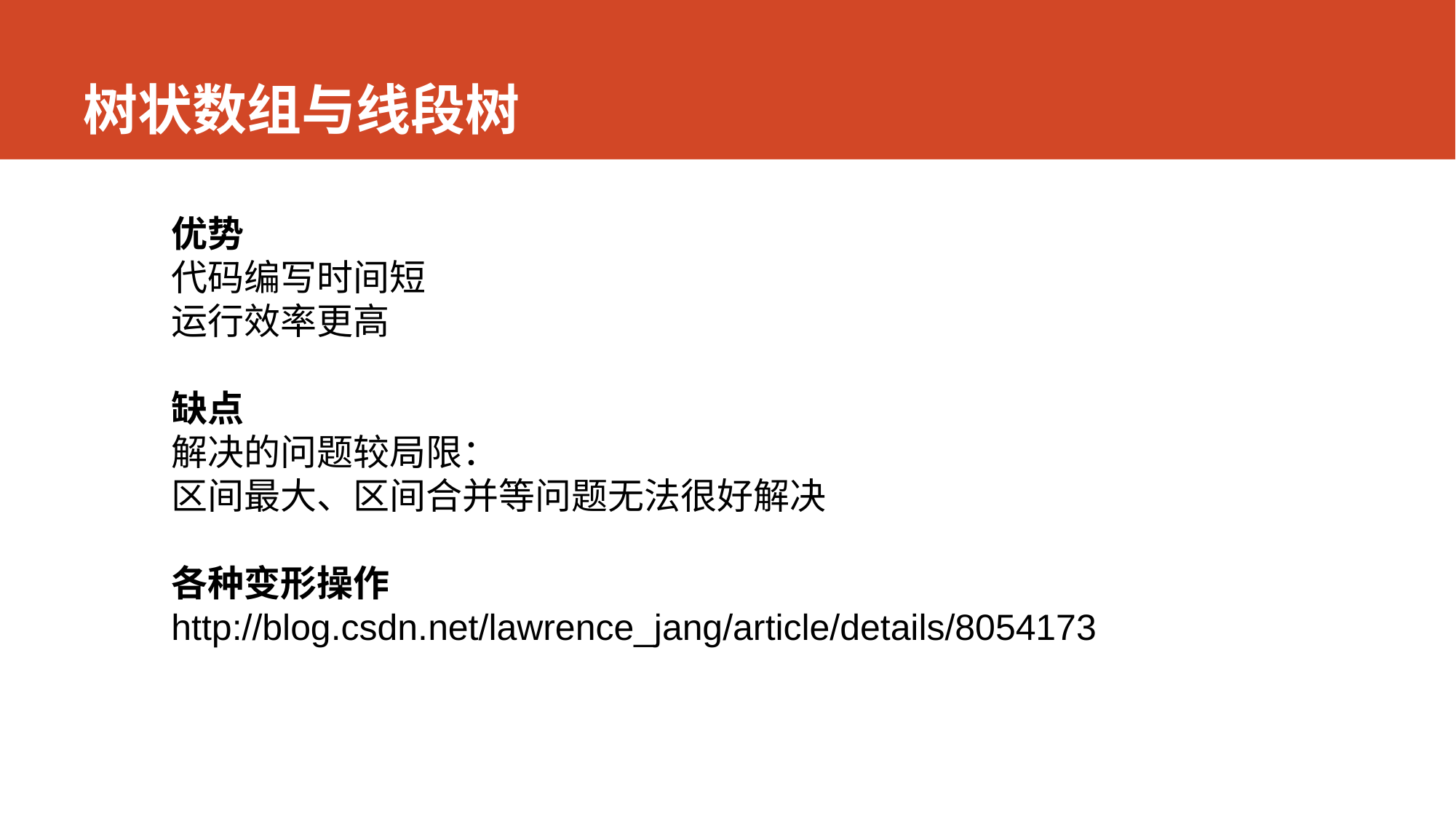

# 树状数组与线段树
优势
代码编写时间短
运行效率更高

缺点
解决的问题较局限：
区间最大、区间合并等问题无法很好解决

各种变形操作
http://blog.csdn.net/lawrence_jang/article/details/8054173